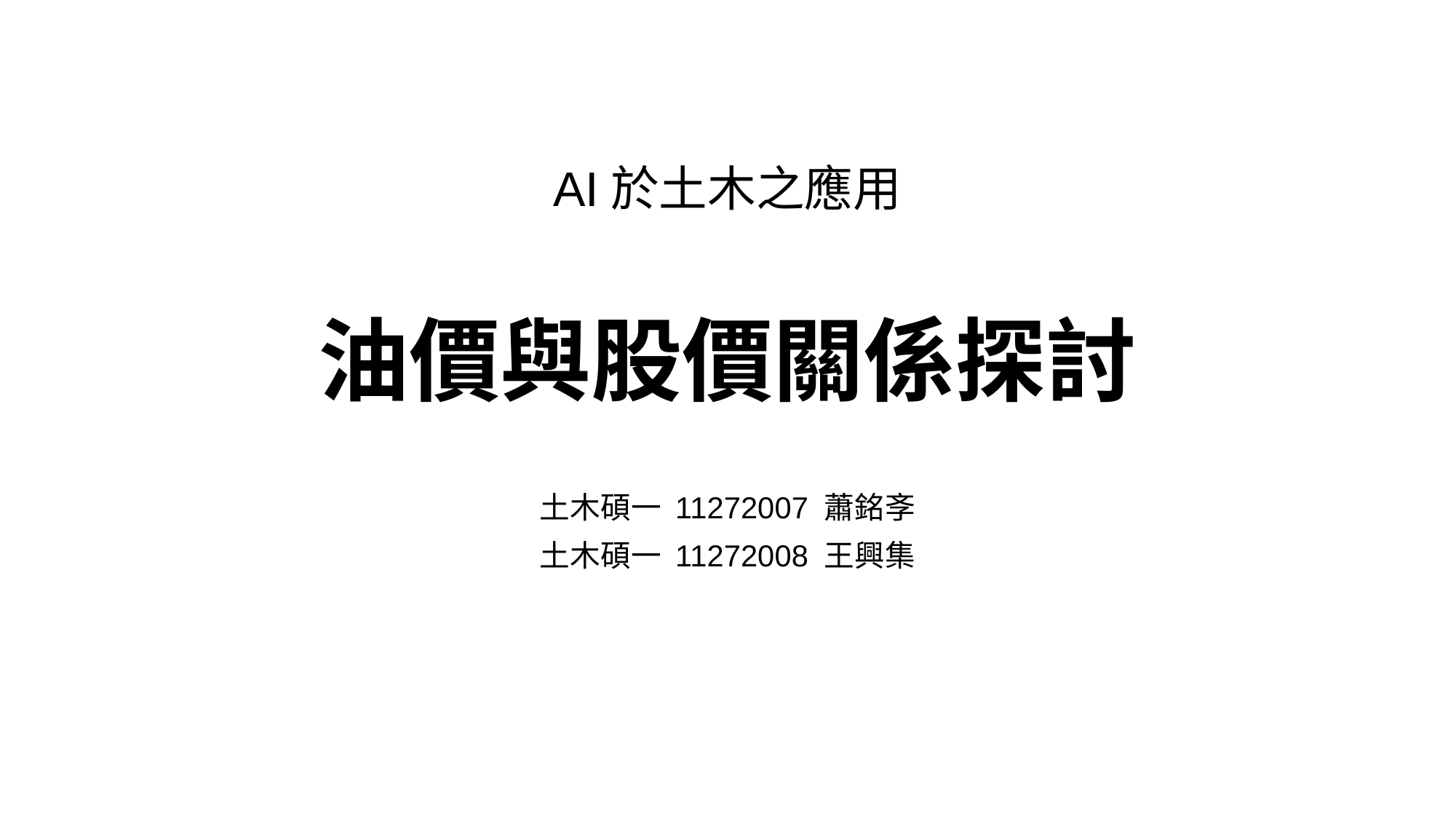

# AI於土木之應用 油價與股價關係探討
土木碩一 11272007 蕭銘斈
土木碩一 11272008 王興集